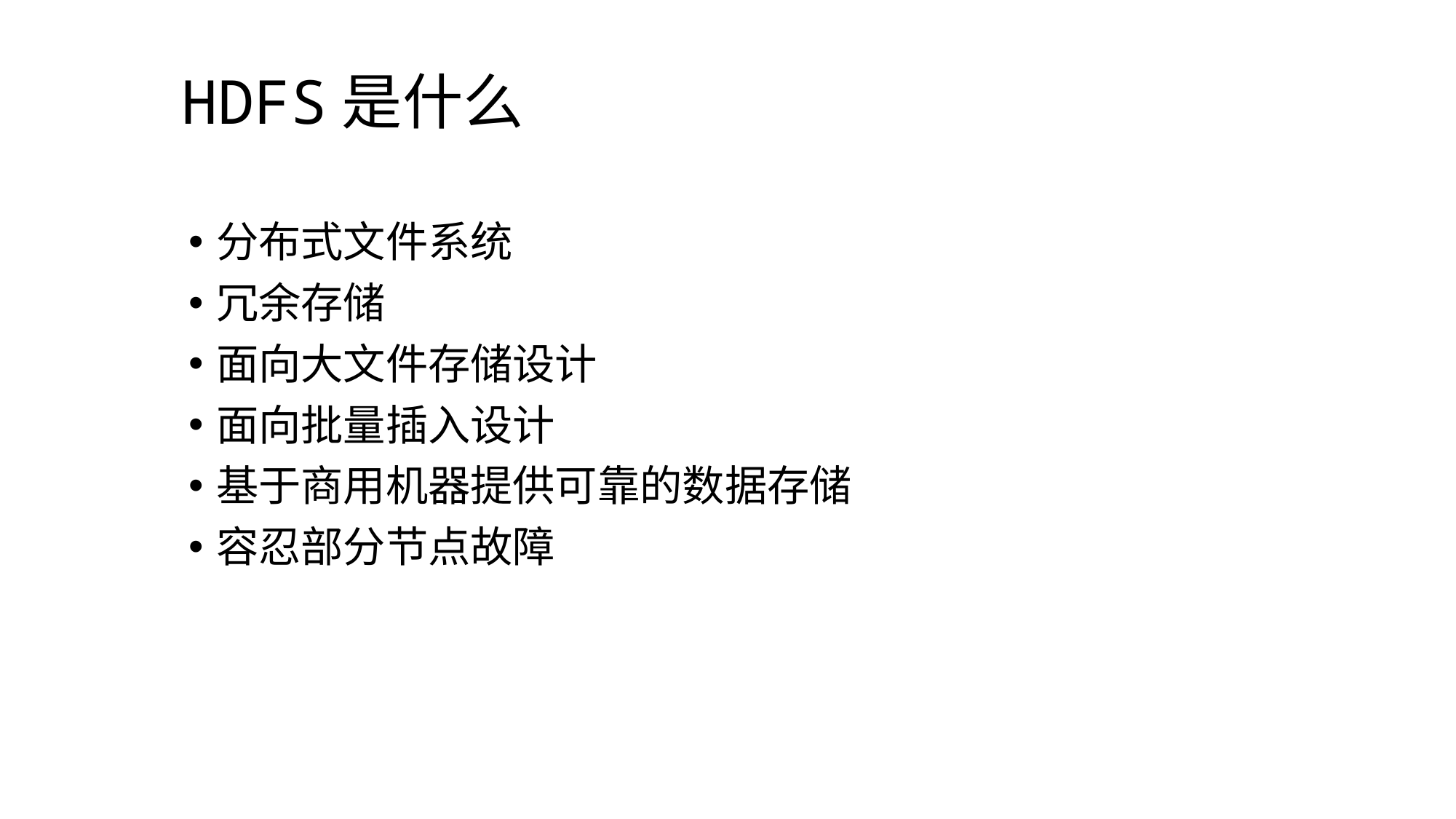

# HDFS是什么
分布式文件系统
冗余存储
面向大文件存储设计
面向批量插入设计
基于商用机器提供可靠的数据存储
容忍部分节点故障